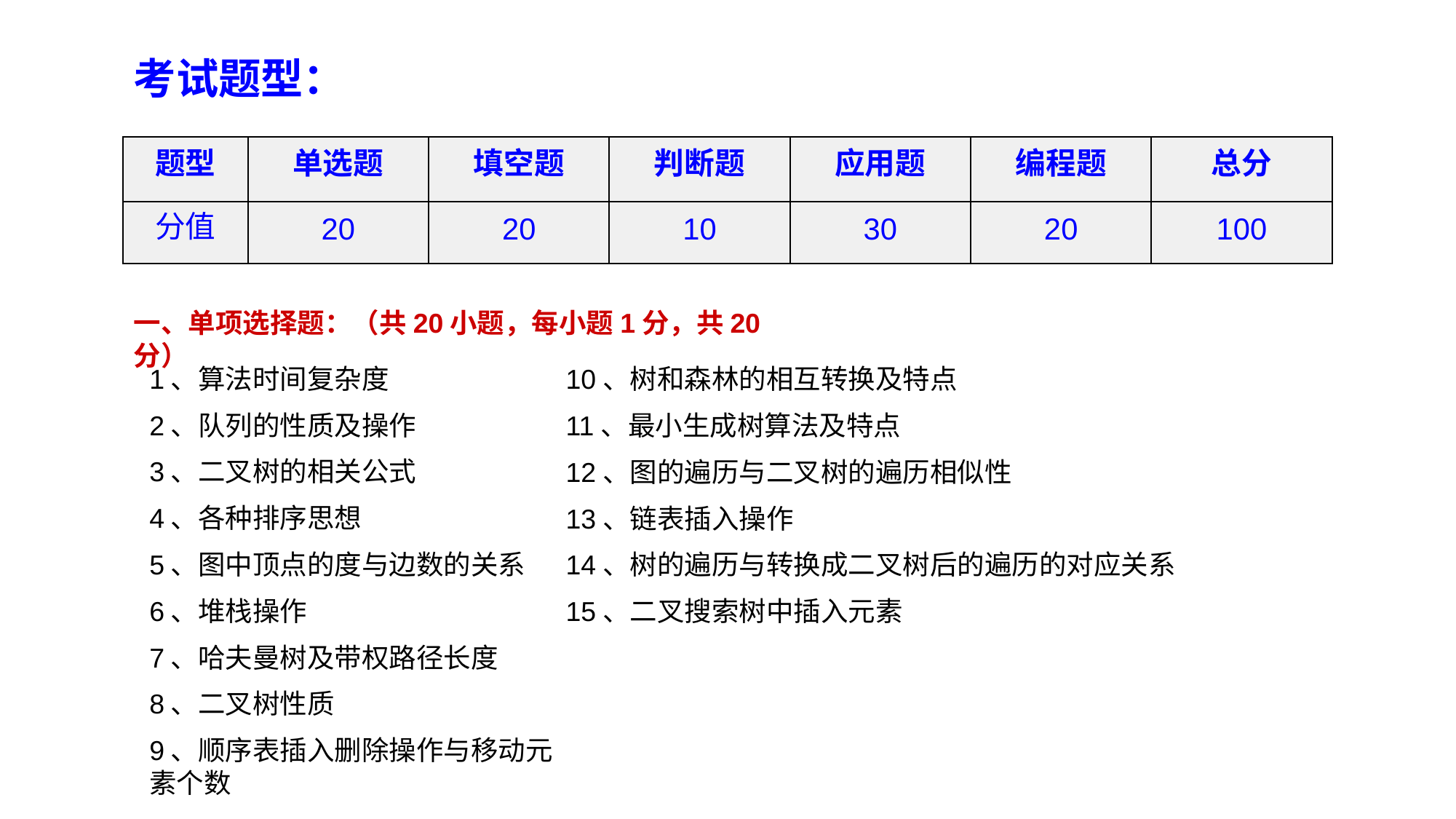

考试题型：
| 题型 | 单选题 | 填空题 | 判断题 | 应用题 | 编程题 | 总分 |
| --- | --- | --- | --- | --- | --- | --- |
| 分值 | 20 | 20 | 10 | 30 | 20 | 100 |
一、单项选择题：（共20小题，每小题1分，共20分）
1、算法时间复杂度
2、队列的性质及操作
3、二叉树的相关公式
4、各种排序思想
5、图中顶点的度与边数的关系
6、堆栈操作
7、哈夫曼树及带权路径长度
8、二叉树性质
9、顺序表插入删除操作与移动元素个数
10、树和森林的相互转换及特点
11、最小生成树算法及特点
12、图的遍历与二叉树的遍历相似性
13、链表插入操作
14、树的遍历与转换成二叉树后的遍历的对应关系
15、二叉搜索树中插入元素